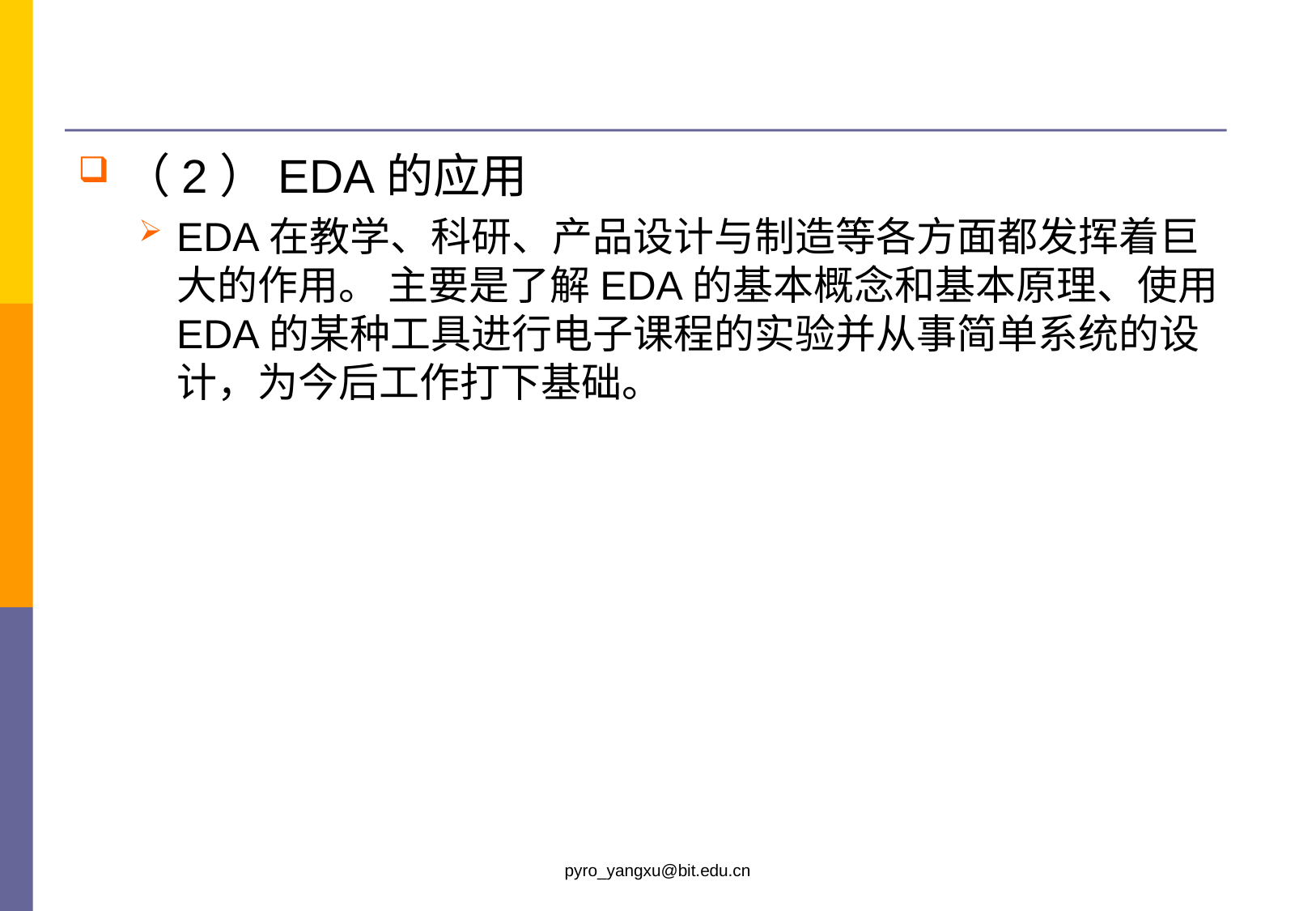

#
（2）EDA的应用
EDA在教学、科研、产品设计与制造等各方面都发挥着巨大的作用。 主要是了解EDA的基本概念和基本原理、使用EDA的某种工具进行电子课程的实验并从事简单系统的设计，为今后工作打下基础。
pyro_yangxu@bit.edu.cn